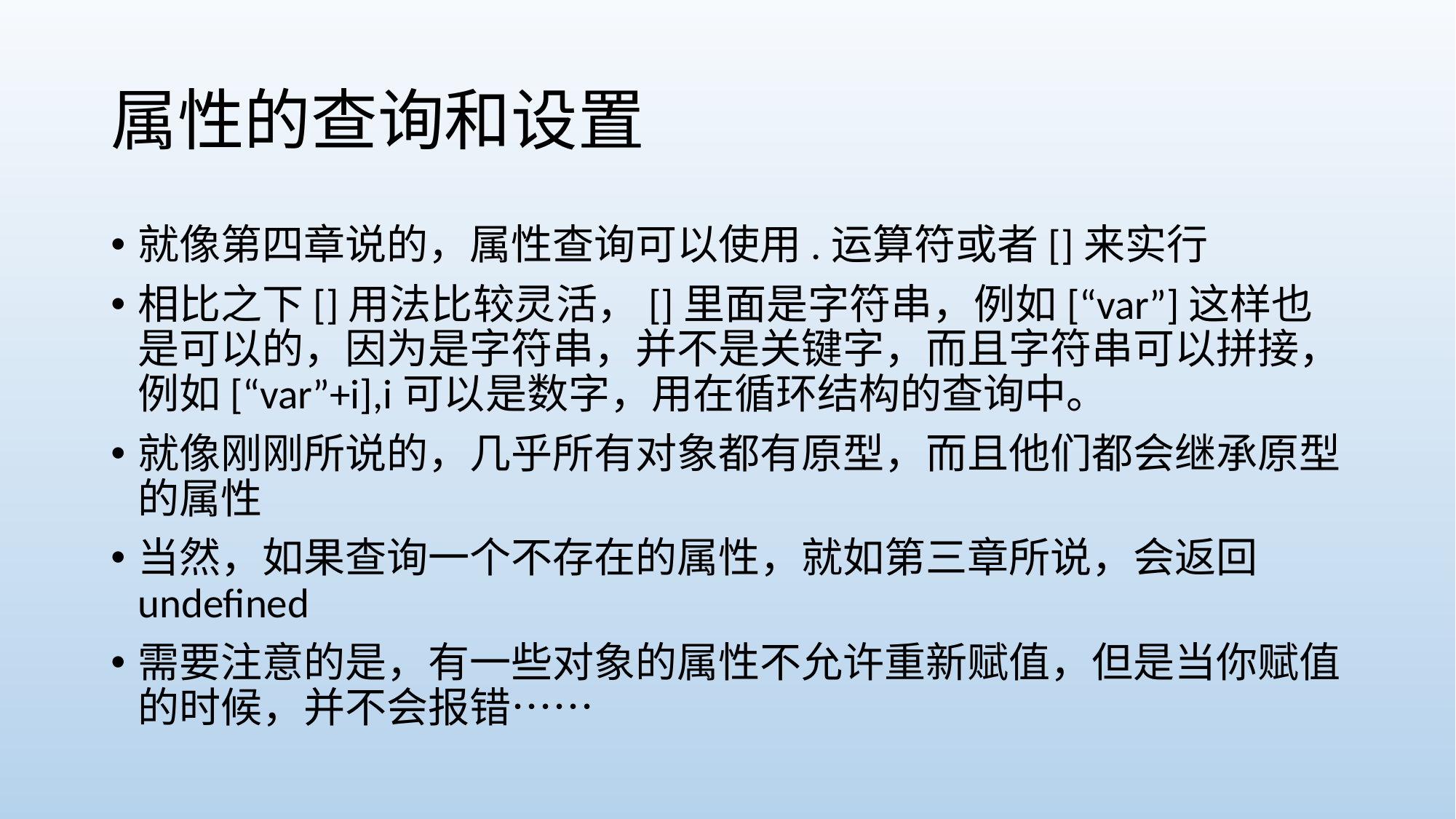

# 属性的查询和设置
就像第四章说的，属性查询可以使用.运算符或者[]来实行
相比之下[]用法比较灵活，[]里面是字符串，例如[“var”]这样也是可以的，因为是字符串，并不是关键字，而且字符串可以拼接，例如[“var”+i],i可以是数字，用在循环结构的查询中。
就像刚刚所说的，几乎所有对象都有原型，而且他们都会继承原型的属性
当然，如果查询一个不存在的属性，就如第三章所说，会返回undefined
需要注意的是，有一些对象的属性不允许重新赋值，但是当你赋值的时候，并不会报错……